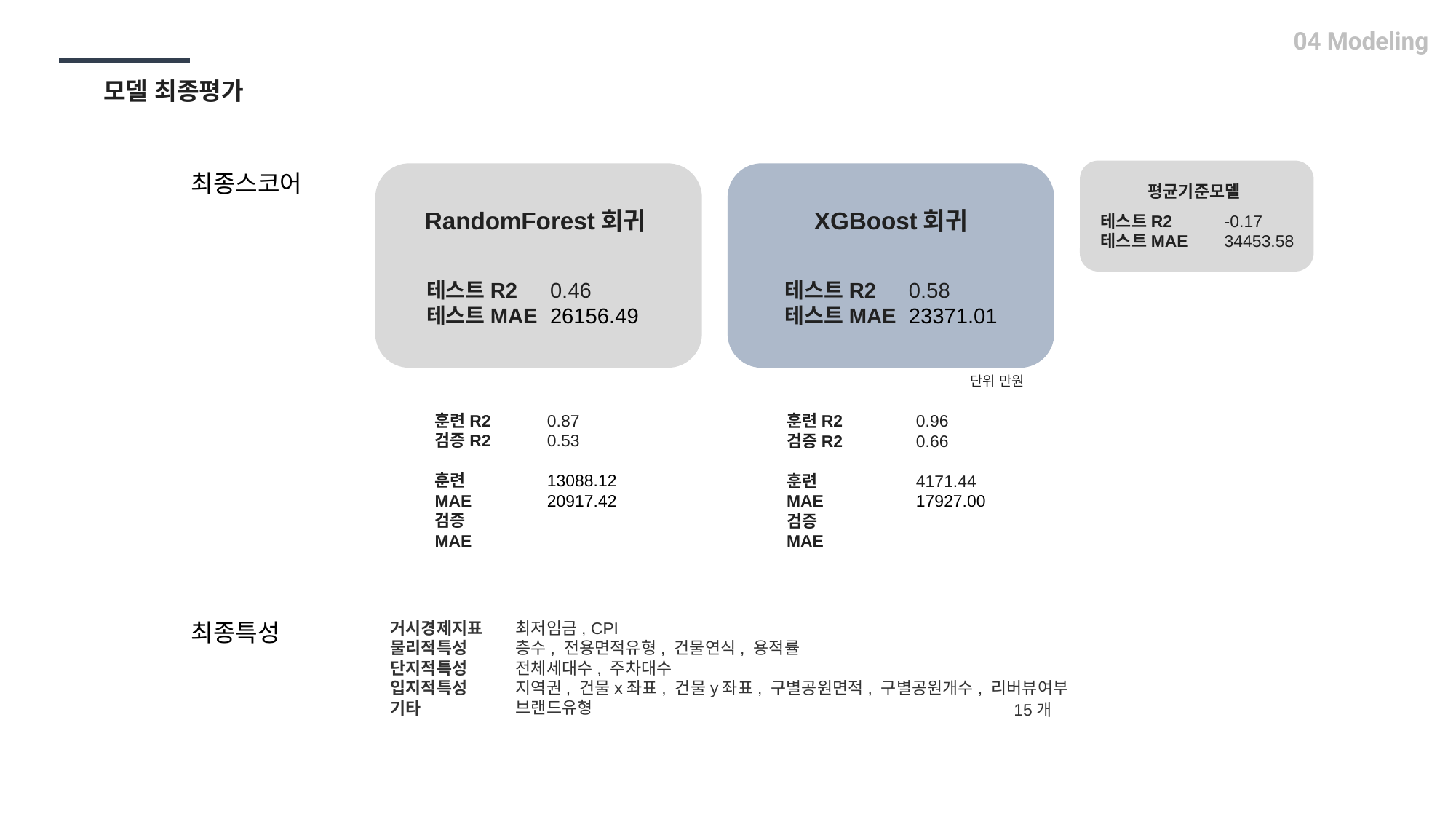

04 Modeling
모델 최종평가

최종스코어

평균기준모델
RandomForest회귀
XGBoost회귀
테스트R2
테스트MAE
-0.17
34453.58
테스트R2
테스트MAE
0.46
26156.49
테스트R2
테스트MAE
0.58
23371.01
단위 만원
훈련R2
검증R2

훈련MAE
검증MAE
0.87
0.53

13088.12
20917.42
훈련R2
검증R2

훈련MAE
검증MAE
0.96
0.66

4171.44
17927.00
최종특성
거시경제지표
물리적특성
단지적특성
입지적특성
기타
최저임금, CPI
층수, 전용면적유형, 건물연식, 용적률
전체세대수, 주차대수
지역권, 건물x좌표, 건물y좌표, 구별공원면적, 구별공원개수, 리버뷰여부
브랜드유형

15개